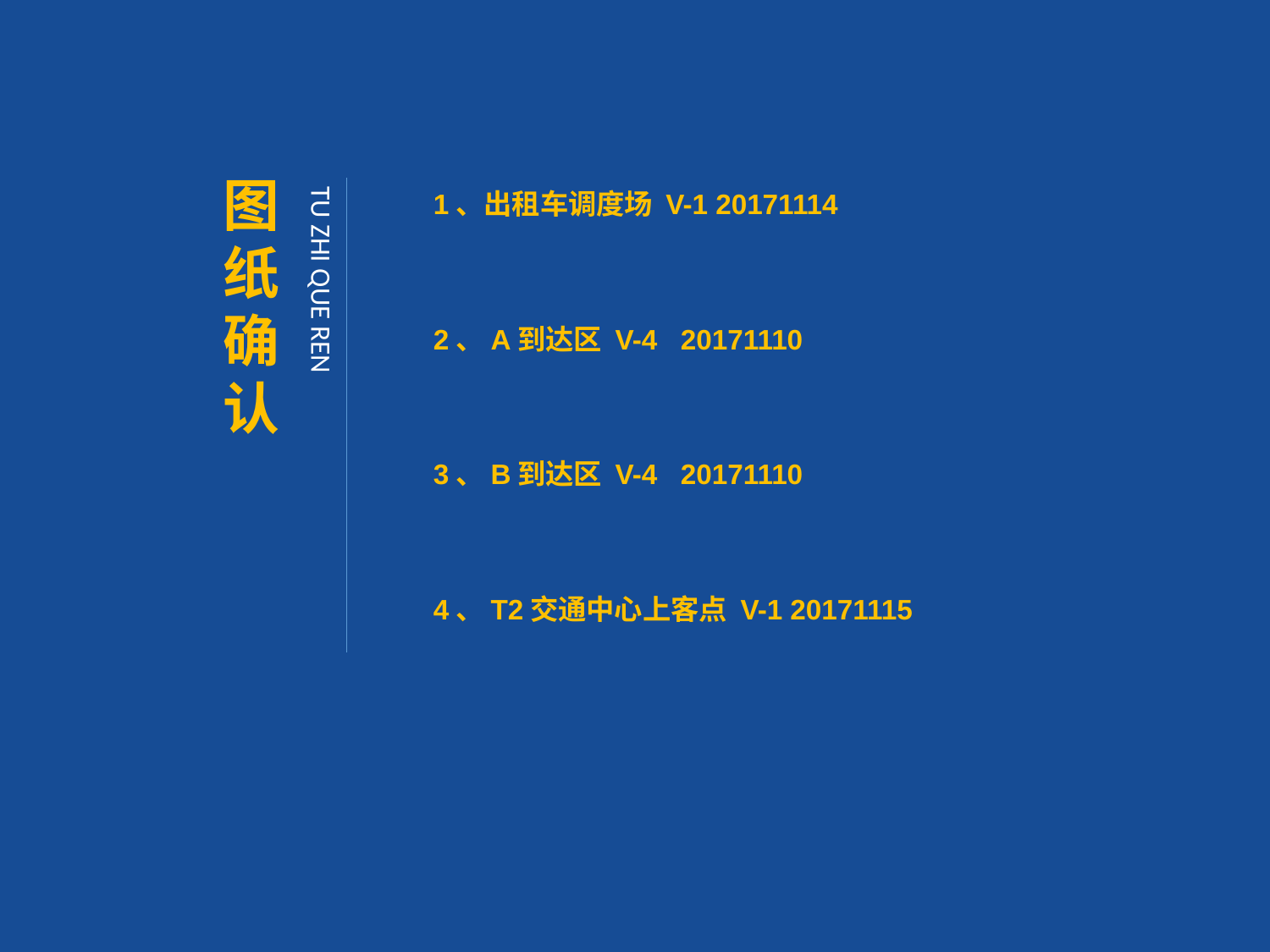

1、出租车调度场 V-1 20171114

2、A到达区 V-4   20171110

3、B到达区 V-4   20171110

4、T2交通中心上客点 V-1 20171115
图纸确认
TU ZHI QUE REN